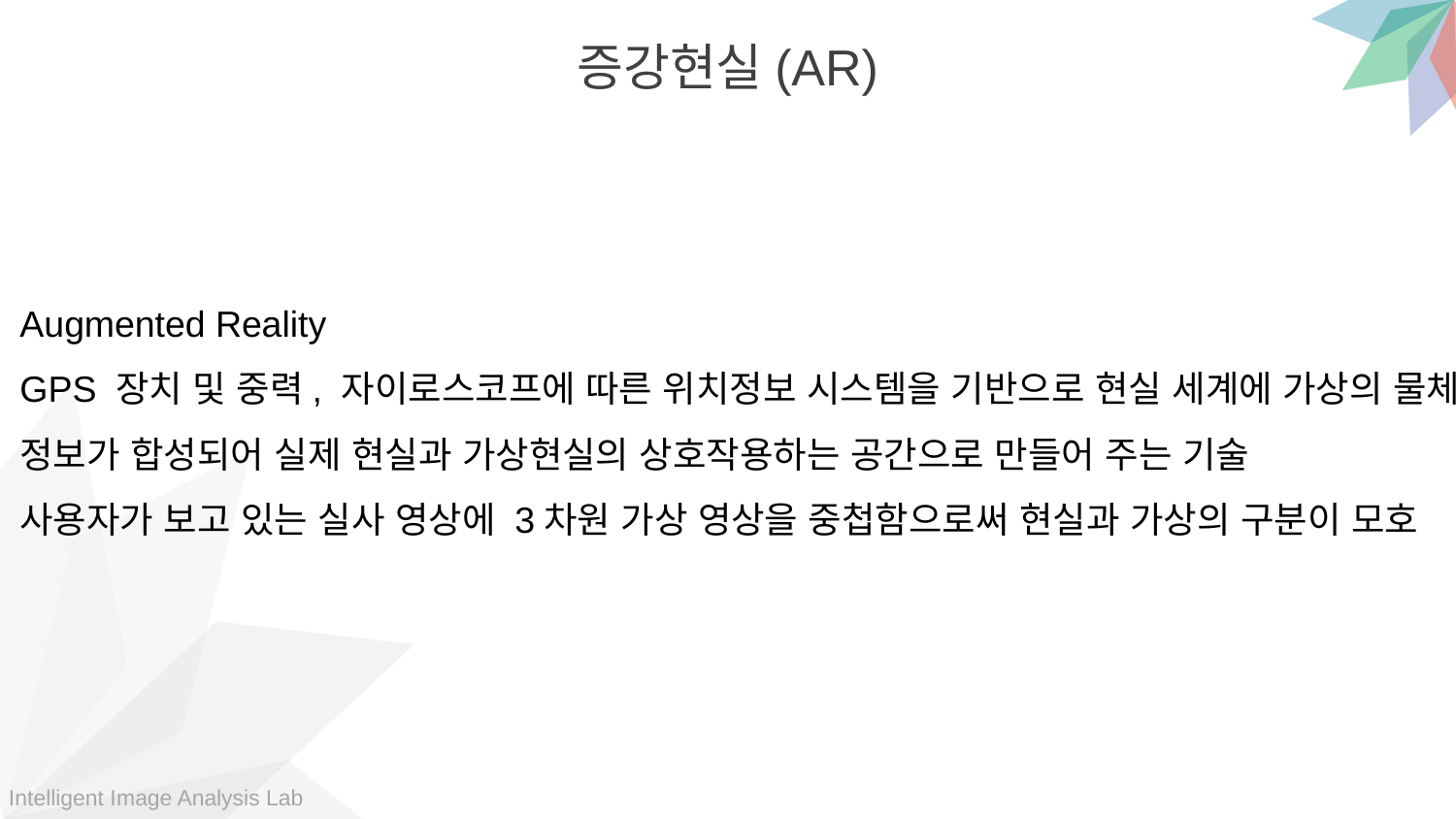

증강현실(AR)
Augmented Reality
GPS 장치 및 중력, 자이로스코프에 따른 위치정보 시스템을 기반으로 현실 세계에 가상의 물체나
정보가 합성되어 실제 현실과 가상현실의 상호작용하는 공간으로 만들어 주는 기술
사용자가 보고 있는 실사 영상에 3차원 가상 영상을 중첩함으로써 현실과 가상의 구분이 모호